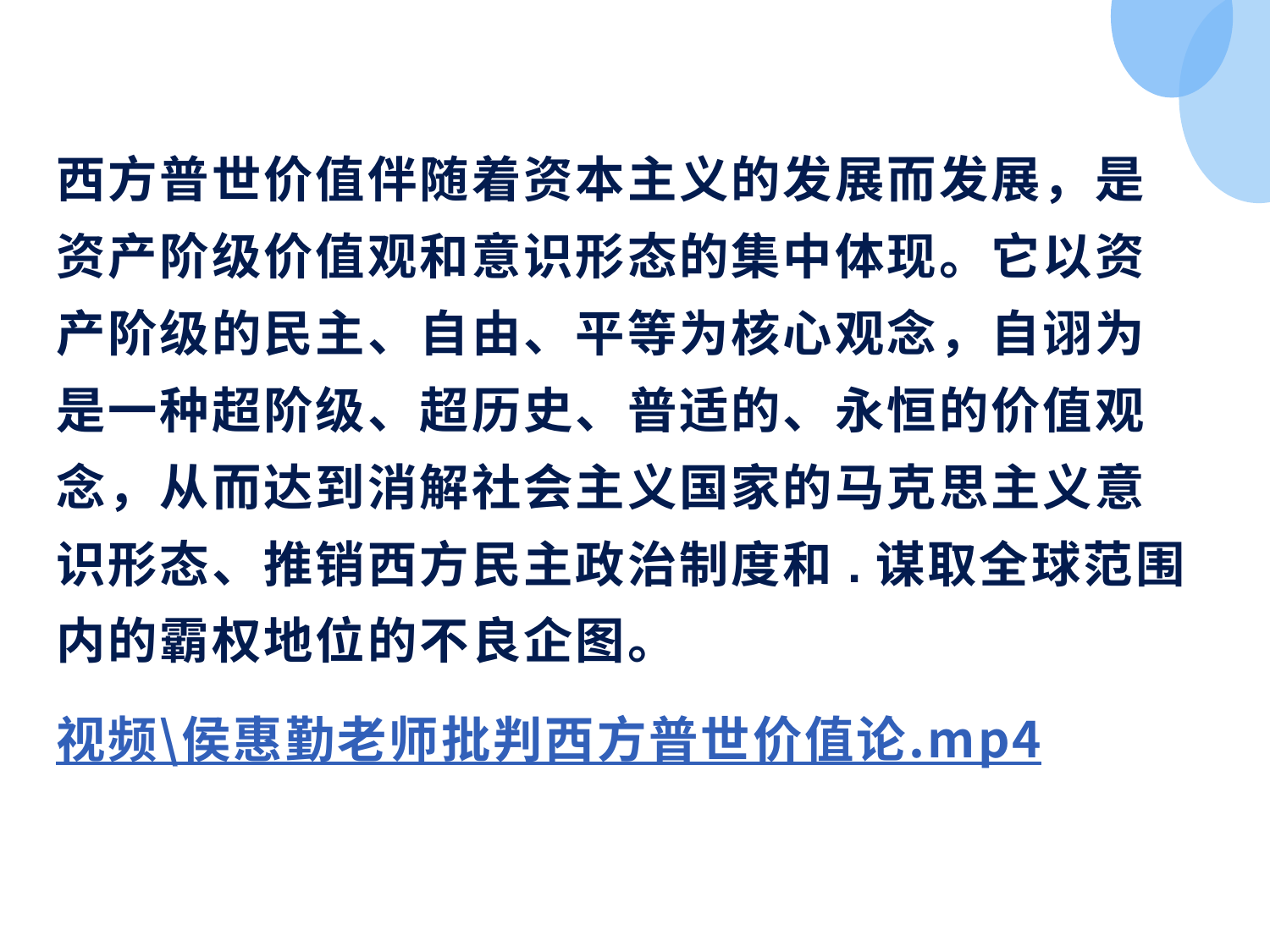

西方普世价值伴随着资本主义的发展而发展，是资产阶级价值观和意识形态的集中体现。它以资产阶级的民主、自由、平等为核心观念，自诩为是一种超阶级、超历史、普适的、永恒的价值观念，从而达到消解社会主义国家的马克思主义意识形态、推销西方民主政治制度和.谋取全球范围内的霸权地位的不良企图。
视频\侯惠勤老师批判西方普世价值论.mp4